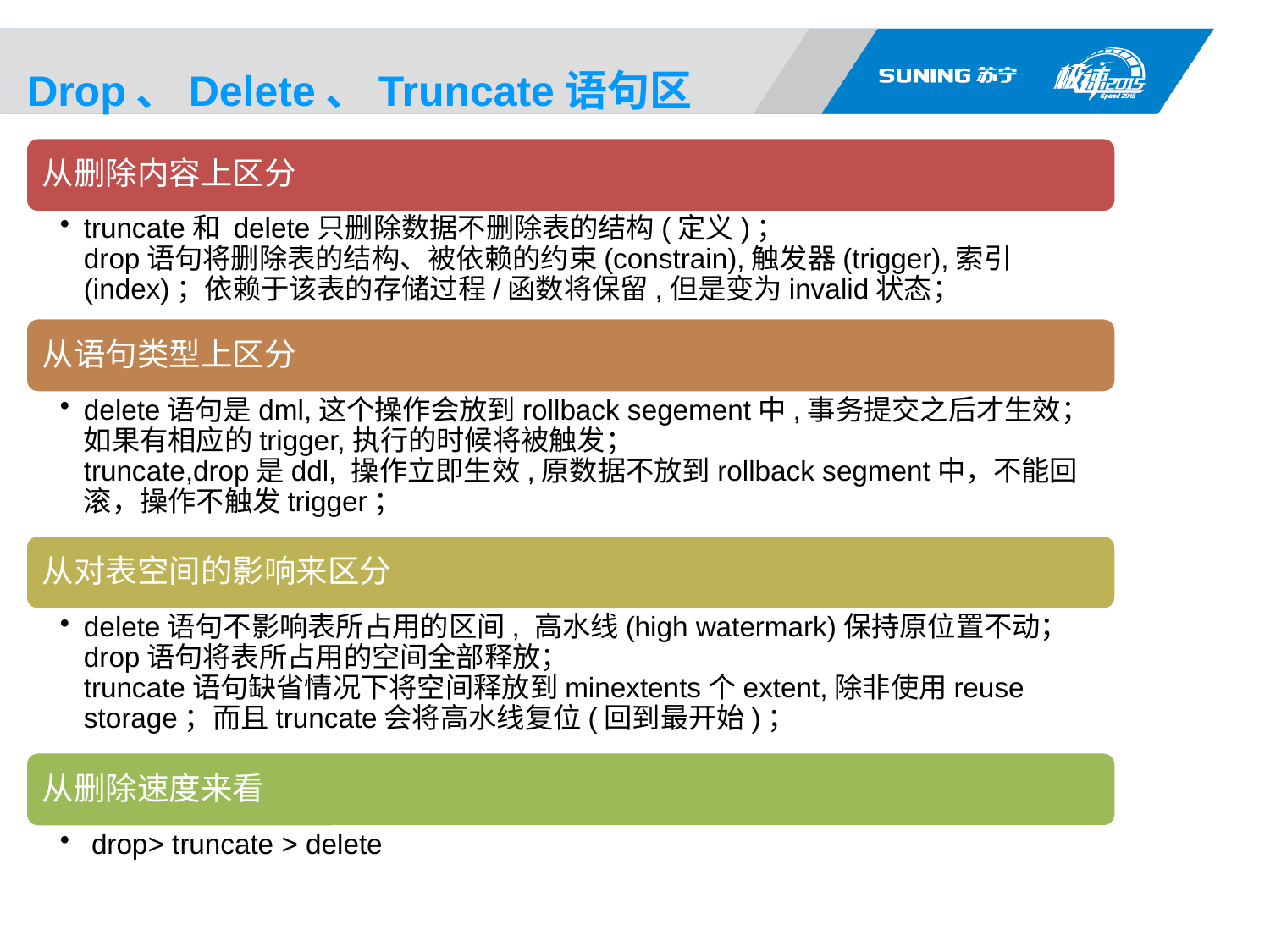

# Drop、Delete、Truncate语句区别
从删除内容上区分
truncate和 delete只删除数据不删除表的结构(定义)；
drop语句将删除表的结构、被依赖的约束(constrain),触发器(trigger),索引(index)；依赖于该表的存储过程/函数将保留,但是变为invalid状态；
从语句类型上区分
delete语句是dml,这个操作会放到rollback segement中,事务提交之后才生效；如果有相应的trigger,执行的时候将被触发；
truncate,drop是ddl, 操作立即生效,原数据不放到rollback segment中，不能回滚，操作不触发trigger；
从对表空间的影响来区分
delete语句不影响表所占用的区间, 高水线(high watermark)保持原位置不动；
drop语句将表所占用的空间全部释放；
truncate语句缺省情况下将空间释放到minextents个extent,除非使用reuse storage；而且truncate会将高水线复位(回到最开始)；
从删除速度来看
 drop> truncate > delete
1. 从删除内容上区分：
　　truncate和 delete只删除数据不删除表的结构(定义)
　　drop语句将删除表的结构、被依赖的约束(constrain),触发器(trigger),索引(index); 依赖于该表的存储过程/函数将保留,但是变为invalid状态.
　　2.从语句类型上来区分：
　　delete语句是dml,这个操作会放到rollback segement中,事务提交之后才生效;如果有相应的trigger,执行的时候将被触发.
　　truncate,drop是ddl, 操作立即生效,原数据不放到rollback segment中,不能回滚. 操作不触发trigger.
　　3.从对表空间的影响来区分：
　　delete语句不影响表所占用的区间, 高水线(high watermark)保持原位置不动
　　drop语句将表所占用的空间全部释放
　　truncate 语句缺省情况下将空间释放到 minextents个extent,除非使用reuse storage;而且truncate会将高水线复位(回到最开始).
　　4.从速度的区别：
　　一般来说: drop> truncate > delete